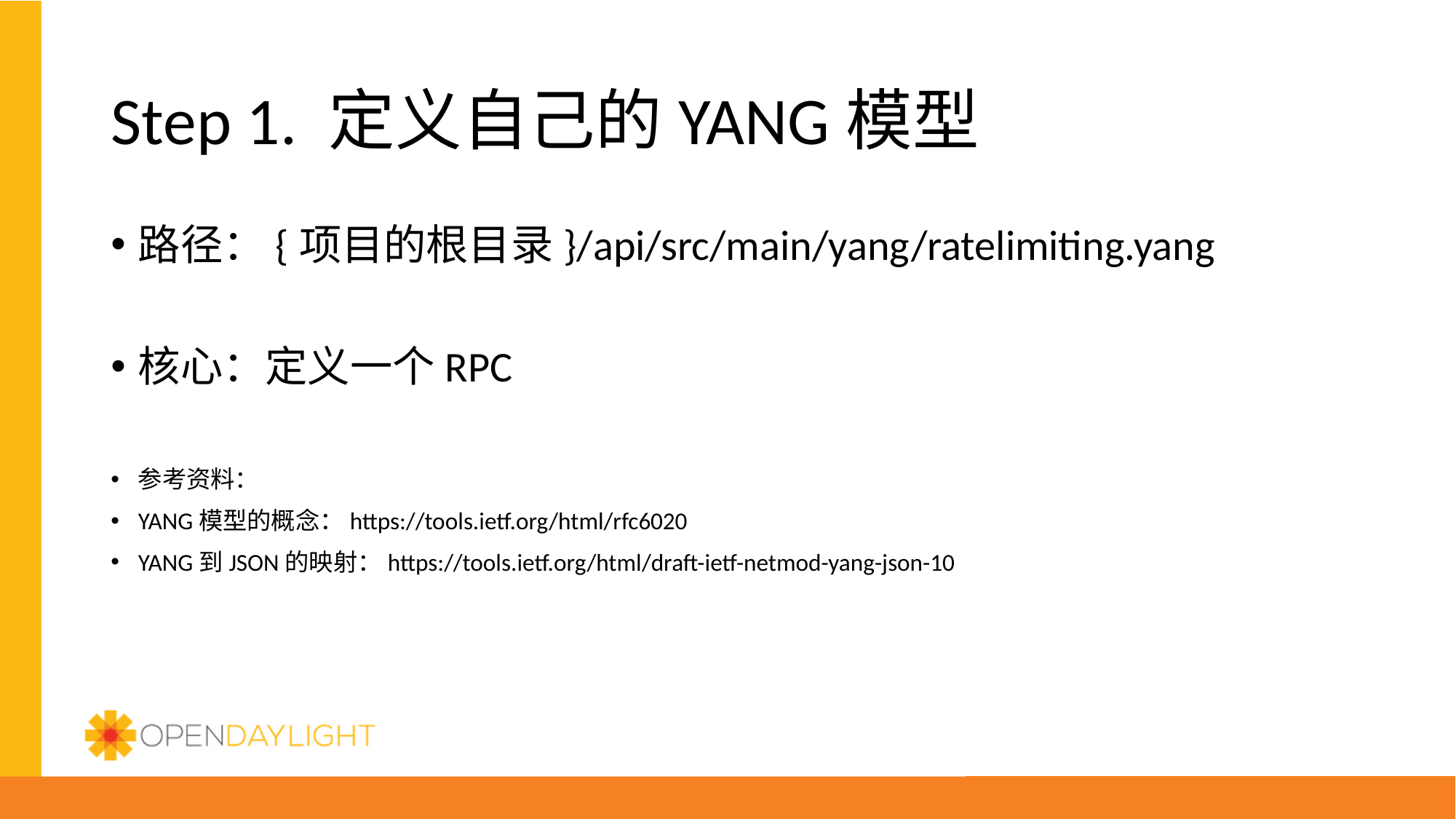

# Step 1. 定义自己的YANG模型
路径：{项目的根目录}/api/src/main/yang/ratelimiting.yang

核心：定义一个RPC

参考资料：
YANG模型的概念：https://tools.ietf.org/html/rfc6020
YANG到JSON的映射：https://tools.ietf.org/html/draft-ietf-netmod-yang-json-10